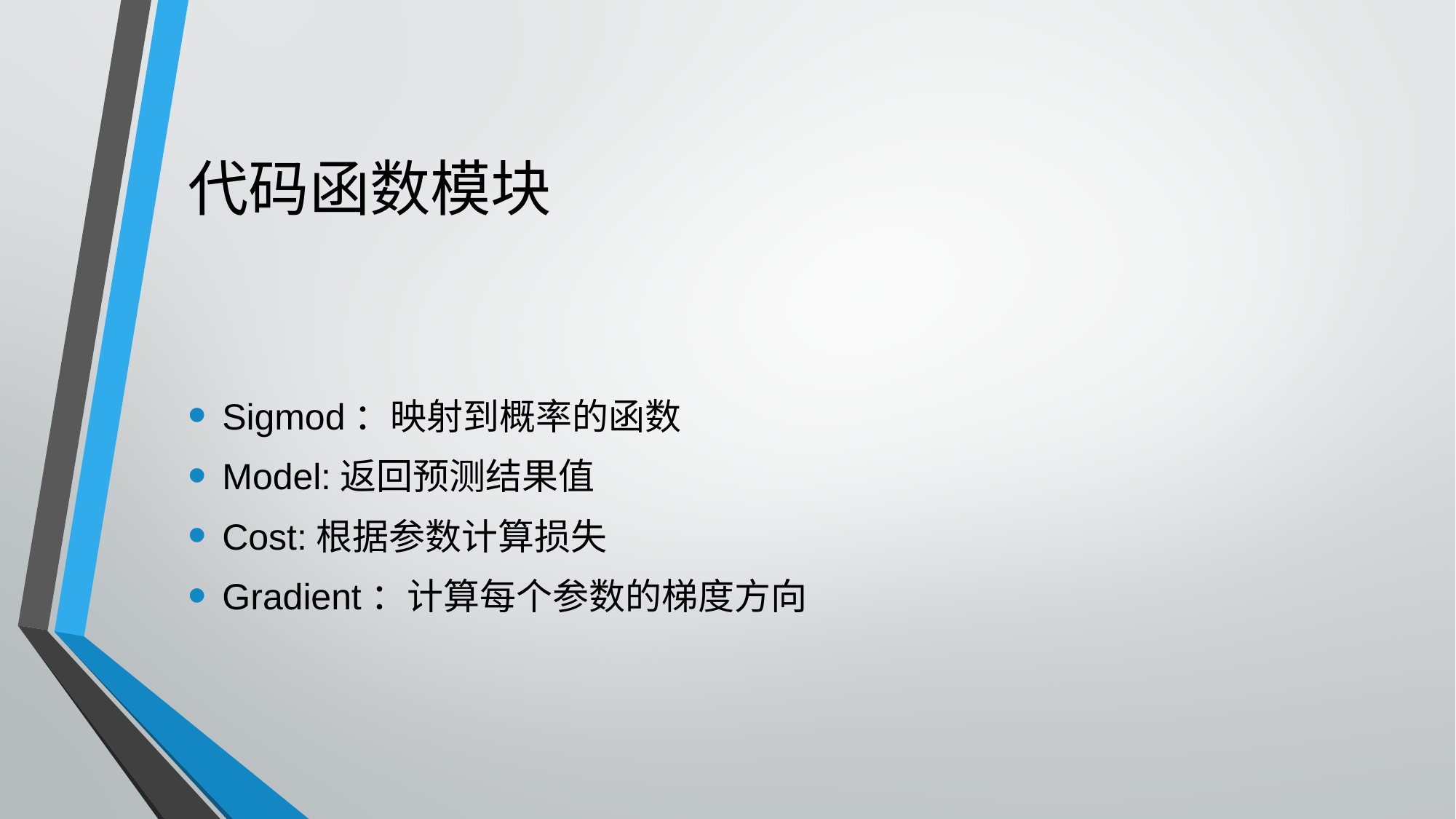

# 代码函数模块
Sigmod：映射到概率的函数
Model:返回预测结果值
Cost:根据参数计算损失
Gradient：计算每个参数的梯度方向